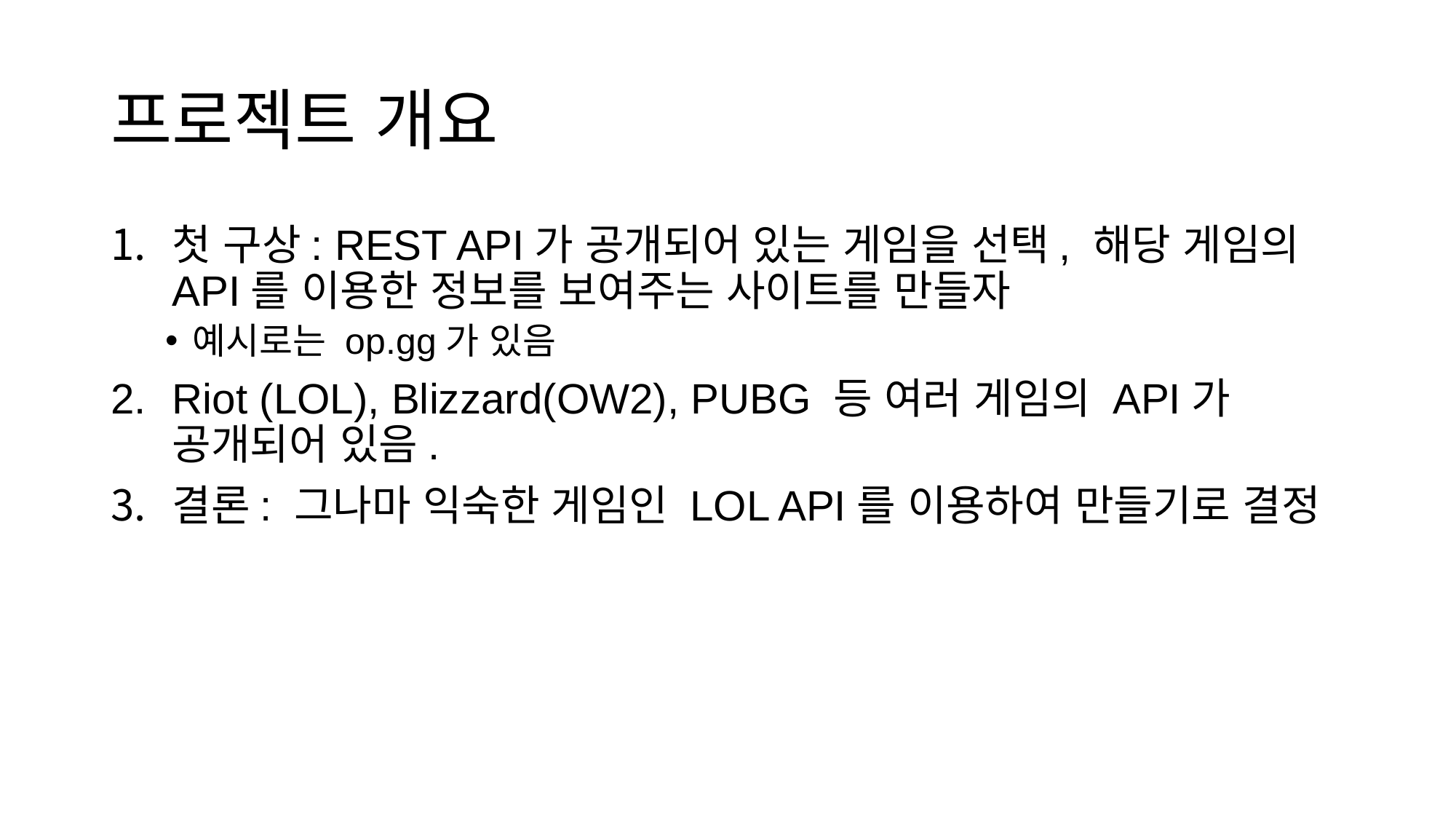

# 프로젝트 개요
첫 구상: REST API가 공개되어 있는 게임을 선택, 해당 게임의 API를 이용한 정보를 보여주는 사이트를 만들자
예시로는 op.gg가 있음
Riot (LOL), Blizzard(OW2), PUBG 등 여러 게임의 API가 공개되어 있음.
결론: 그나마 익숙한 게임인 LOL API를 이용하여 만들기로 결정